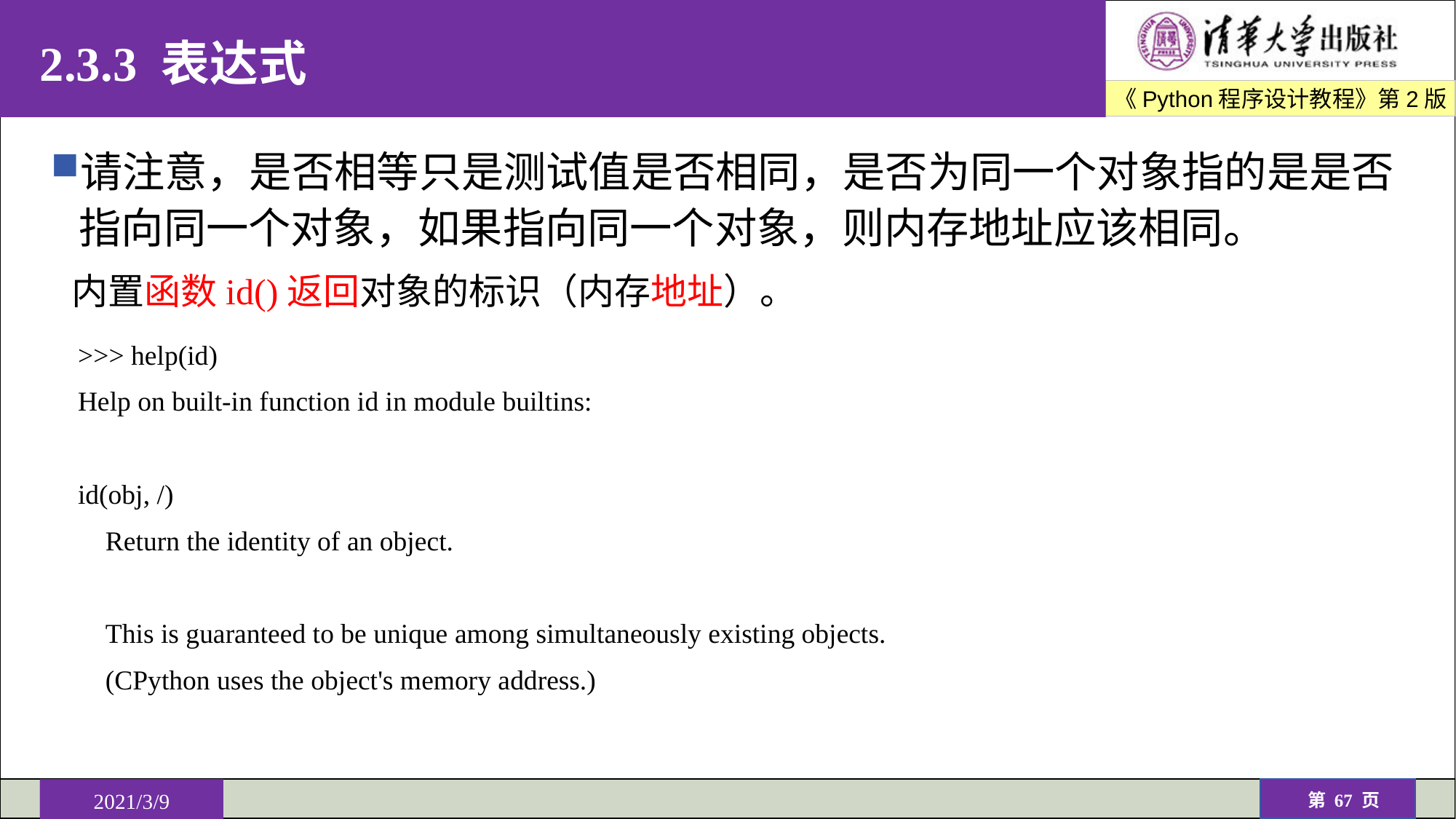

# 2.3.3 表达式
请注意，是否相等只是测试值是否相同，是否为同一个对象指的是是否指向同一个对象，如果指向同一个对象，则内存地址应该相同。
内置函数id()返回对象的标识（内存地址）。
>>> help(id)
Help on built-in function id in module builtins:

id(obj, /)
    Return the identity of an object.

    This is guaranteed to be unique among simultaneously existing objects.
    (CPython uses the object's memory address.)